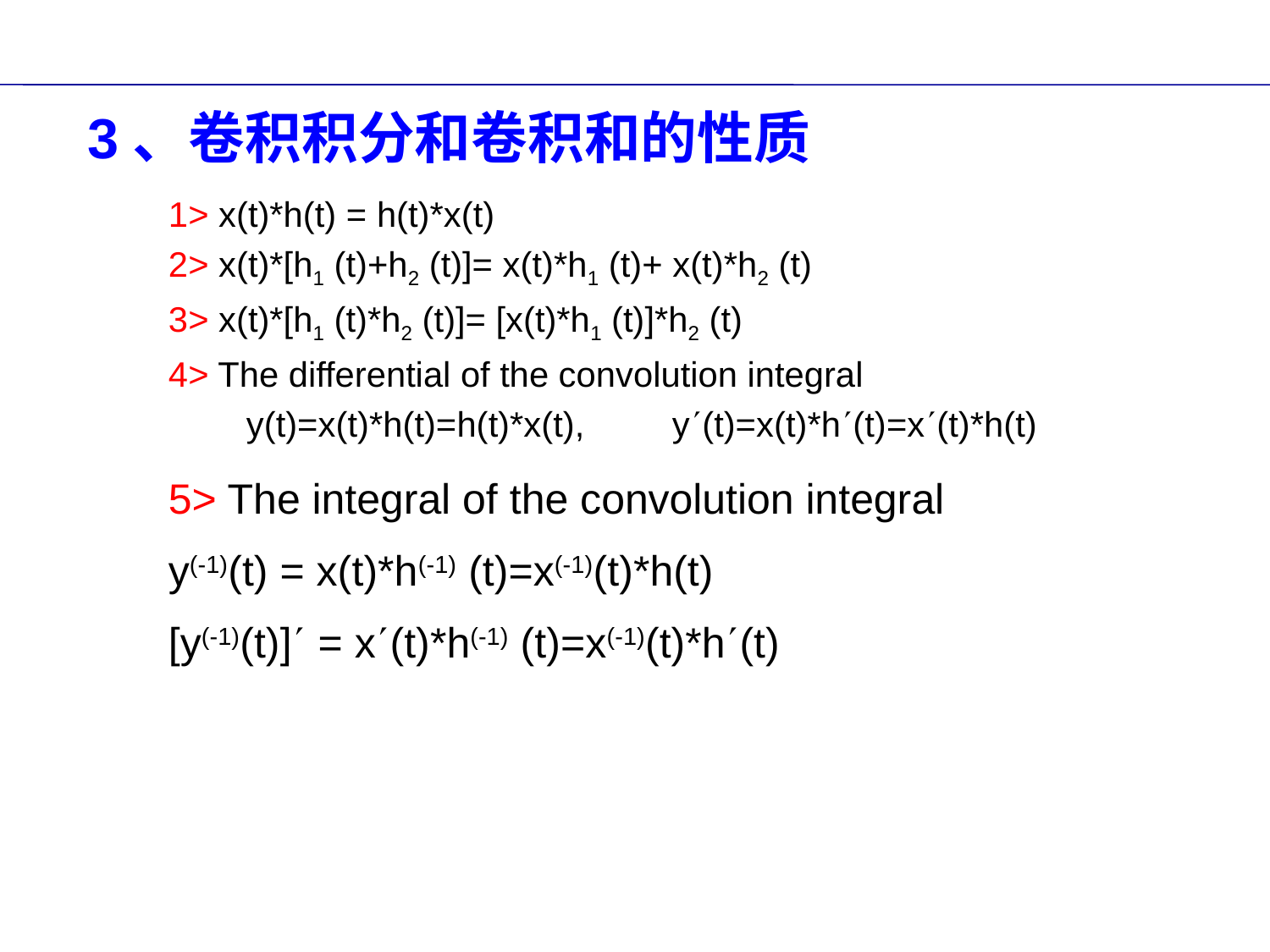

3、卷积积分和卷积和的性质

1> x(t)*h(t) = h(t)*x(t)
2> x(t)*[h1 (t)+h2 (t)]= x(t)*h1 (t)+ x(t)*h2 (t)
3> x(t)*[h1 (t)*h2 (t)]= [x(t)*h1 (t)]*h2 (t)
4> The differential of the convolution integral
        y(t)=x(t)*h(t)=h(t)*x(t),         y′(t)=x(t)*h′(t)=x′(t)*h(t)
5> The integral of the convolution integral
y(-1)(t) = x(t)*h(-1) (t)=x(-1)(t)*h(t)
[y(-1)(t)]′ = x′(t)*h(-1) (t)=x(-1)(t)*h′(t)
7